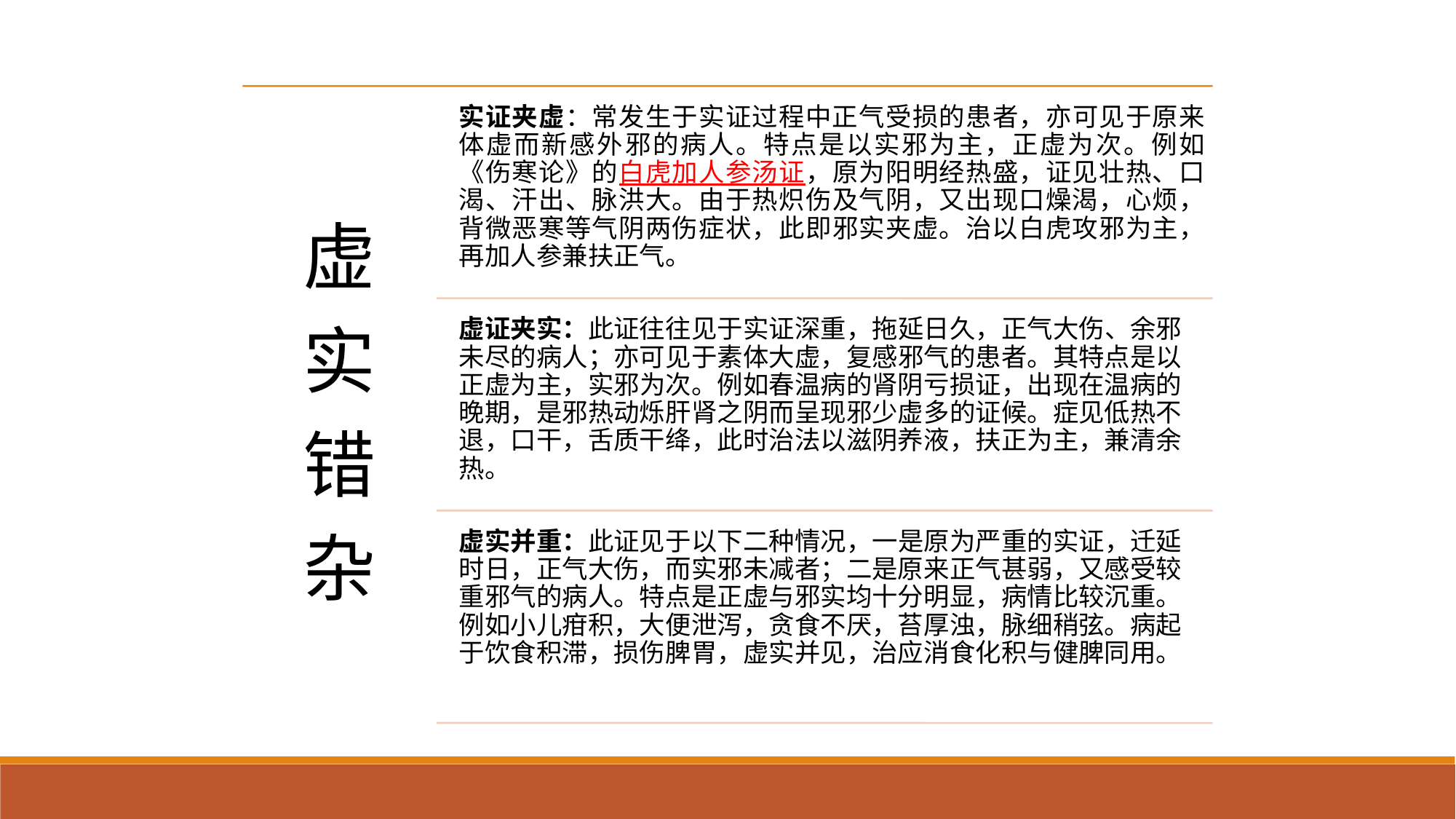

虚
实
错
杂
实证夹虚：常发生于实证过程中正气受损的患者，亦可见于原来体虚而新感外邪的病人。特点是以实邪为主，正虚为次。例如《伤寒论》的白虎加人参汤证，原为阳明经热盛，证见壮热、口渴、汗出、脉洪大。由于热炽伤及气阴，又出现口燥渴，心烦，背微恶寒等气阴两伤症状，此即邪实夹虚。治以白虎攻邪为主，再加人参兼扶正气。
虚证夹实：此证往往见于实证深重，拖延日久，正气大伤、余邪未尽的病人；亦可见于素体大虚，复感邪气的患者。其特点是以正虚为主，实邪为次。例如春温病的肾阴亏损证，出现在温病的晚期，是邪热动烁肝肾之阴而呈现邪少虚多的证候。症见低热不退，口干，舌质干绛，此时治法以滋阴养液，扶正为主，兼清余热。
虚实并重：此证见于以下二种情况，一是原为严重的实证，迁延时日，正气大伤，而实邪未减者；二是原来正气甚弱，又感受较重邪气的病人。特点是正虚与邪实均十分明显，病情比较沉重。例如小儿疳积，大便泄泻，贪食不厌，苔厚浊，脉细稍弦。病起于饮食积滞，损伤脾胃，虚实并见，治应消食化积与健脾同用。